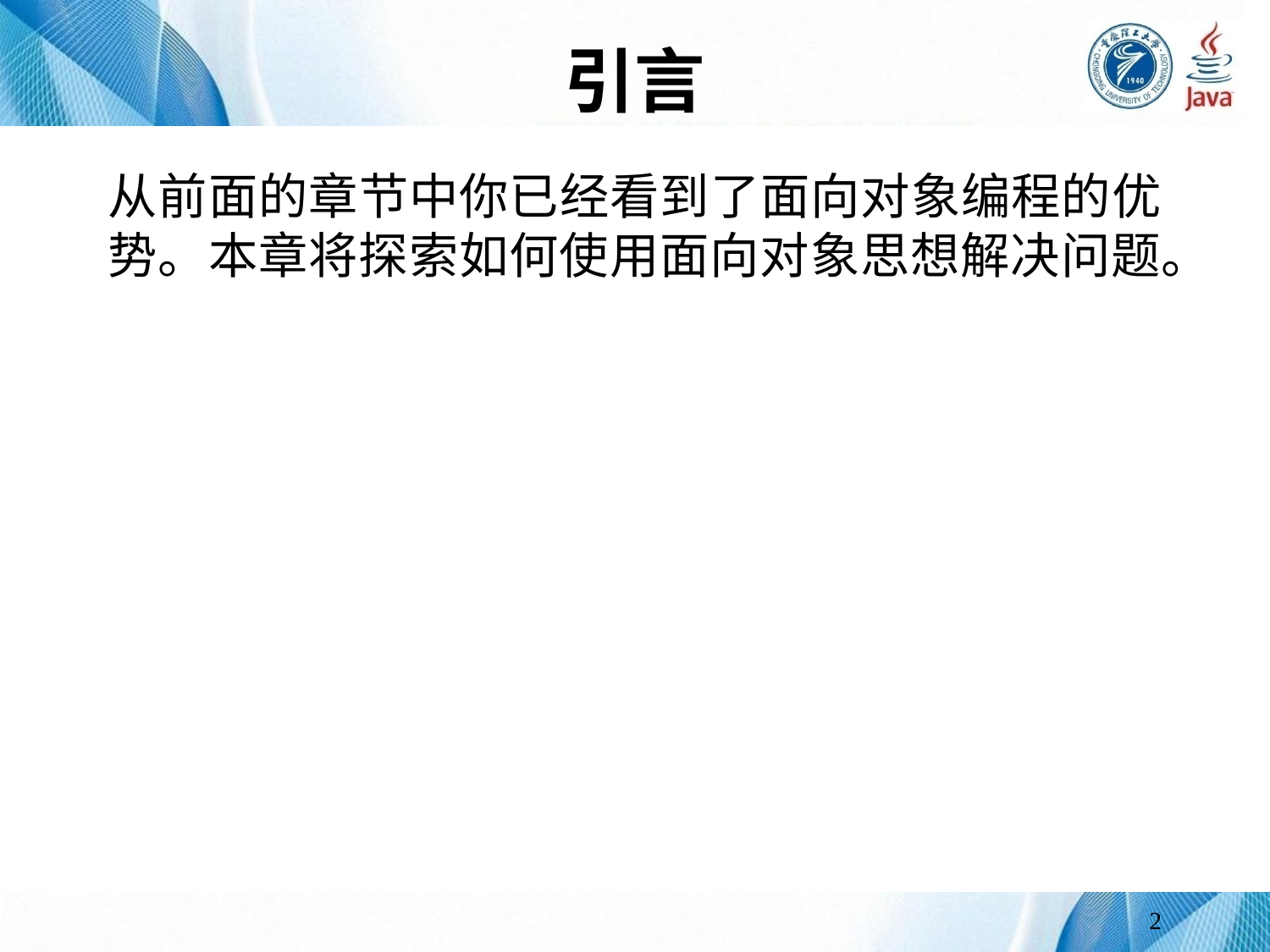

# 引言
从前面的章节中你已经看到了面向对象编程的优势。本章将探索如何使用面向对象思想解决问题。
2